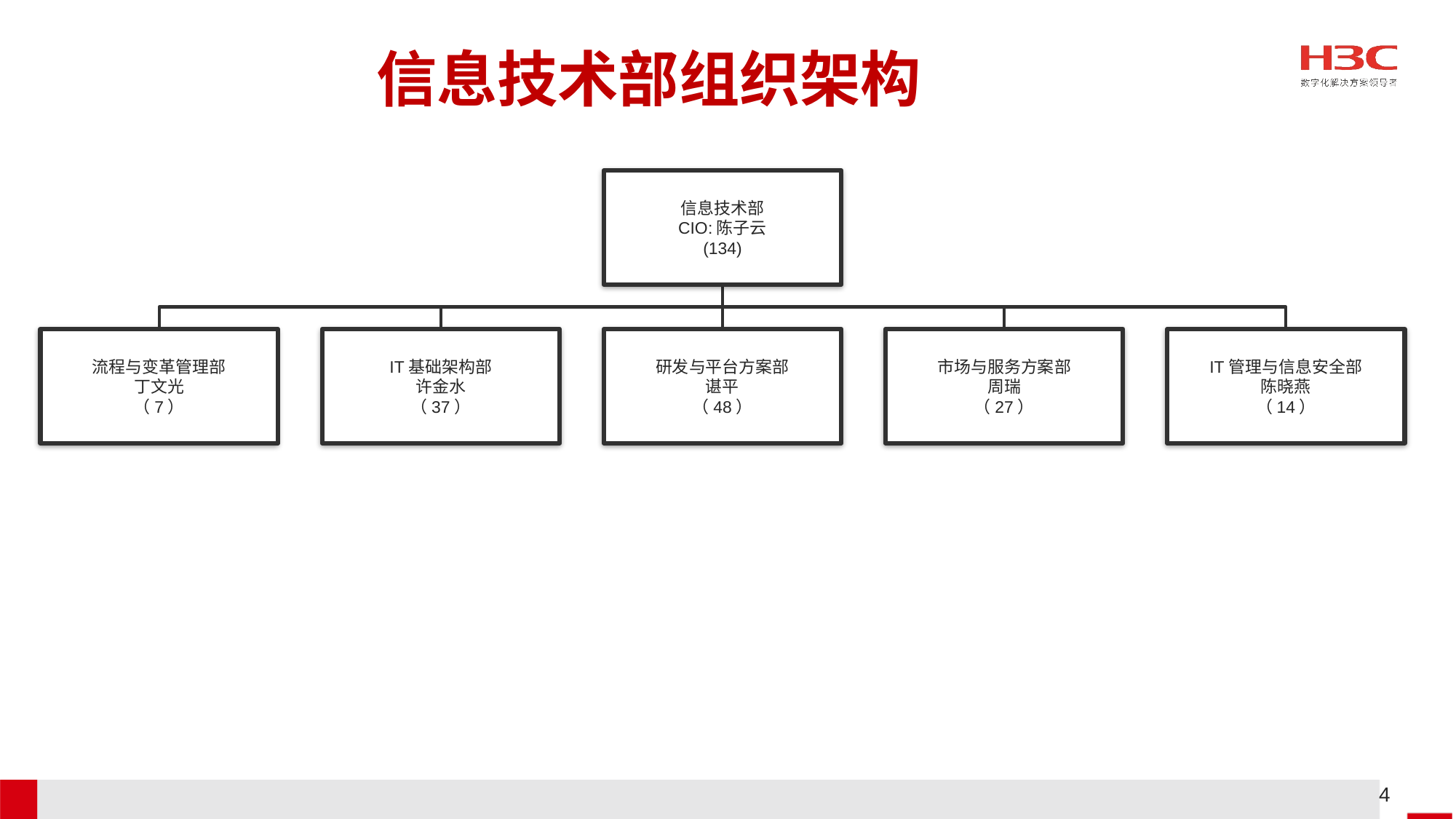

信息技术部
CIO:陈子云
(134)
流程与变革管理部
丁文光
（7）
IT基础架构部
许金水
（37）
研发与平台方案部
谌平
（48）
市场与服务方案部
周瑞
（27）
IT管理与信息安全部
陈晓燕
（14）
# 信息技术部组织架构